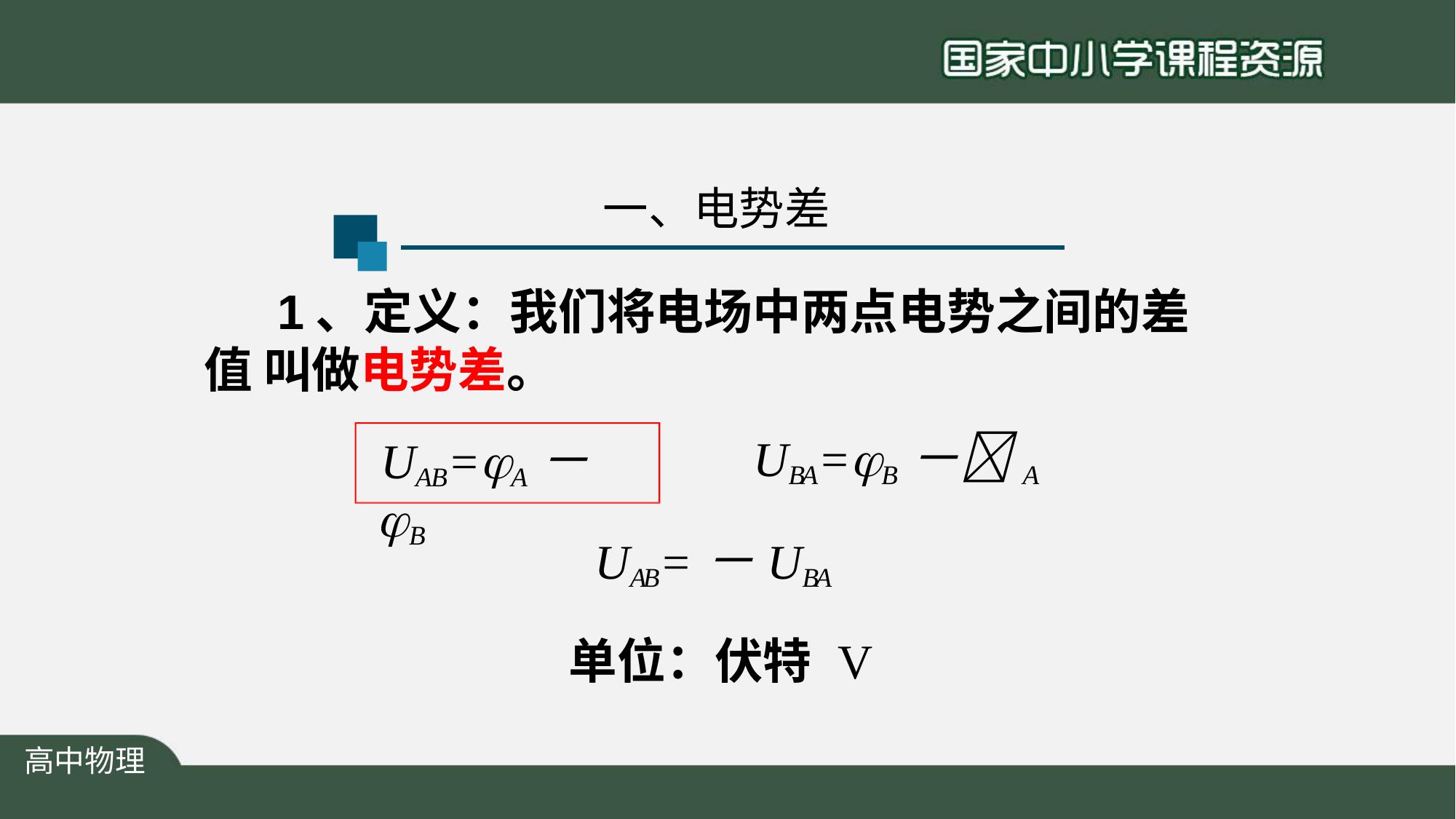

一、电势差

# 1、定义：我们将电场中两点电势之间的差值 叫做电势差。

UBA=ϕB－ϕA
UAB=ϕA－
ϕB
UAB=－UBA
单位：伏特	V
高中物理